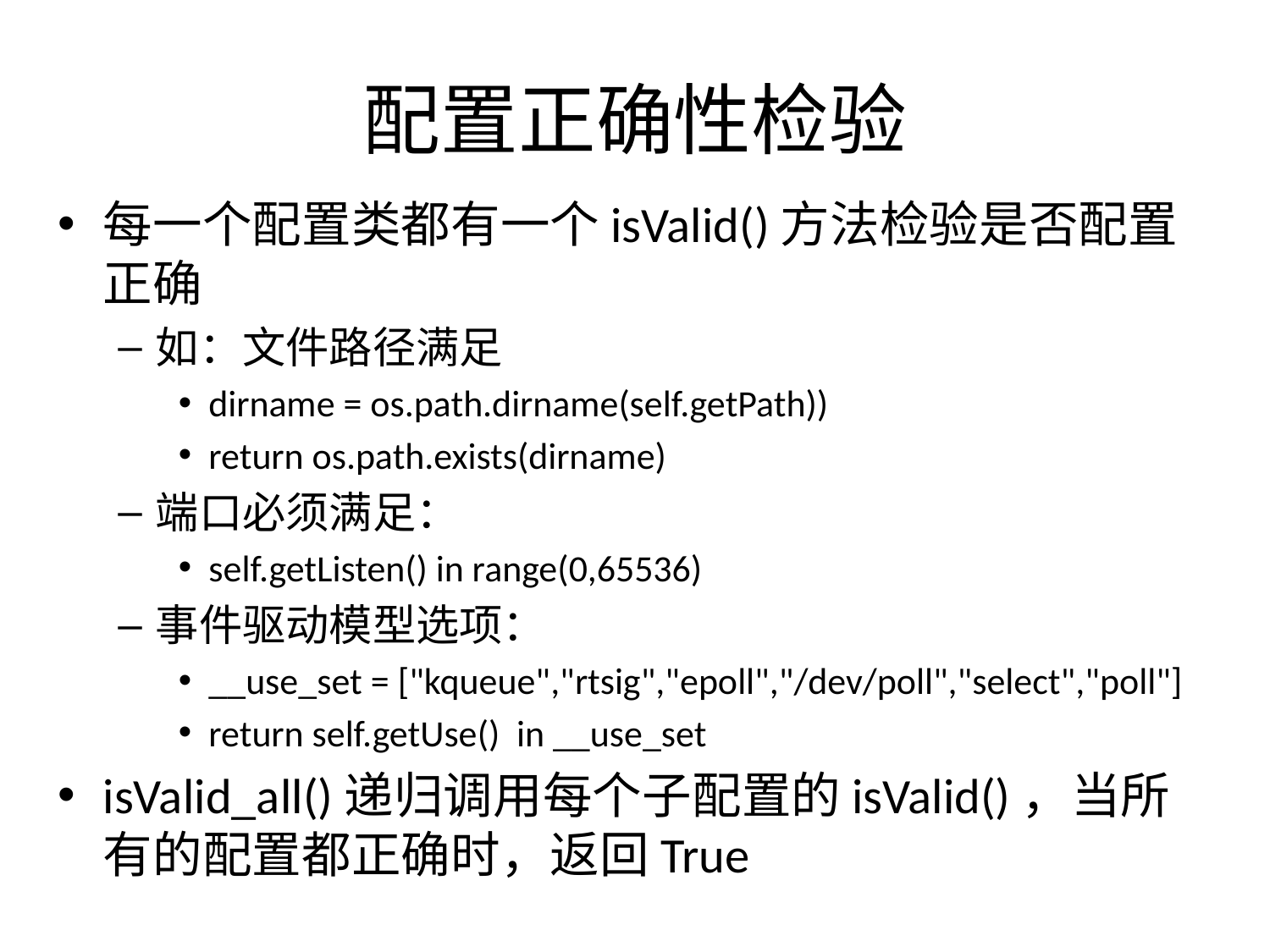

# 配置正确性检验
每一个配置类都有一个isValid()方法检验是否配置正确
如：文件路径满足
dirname = os.path.dirname(self.getPath))
return os.path.exists(dirname)
端口必须满足：
self.getListen() in range(0,65536)
事件驱动模型选项：
__use_set = ["kqueue","rtsig","epoll","/dev/poll","select","poll"]
return self.getUse()  in __use_set
isValid_all()递归调用每个子配置的isValid()，当所有的配置都正确时，返回True